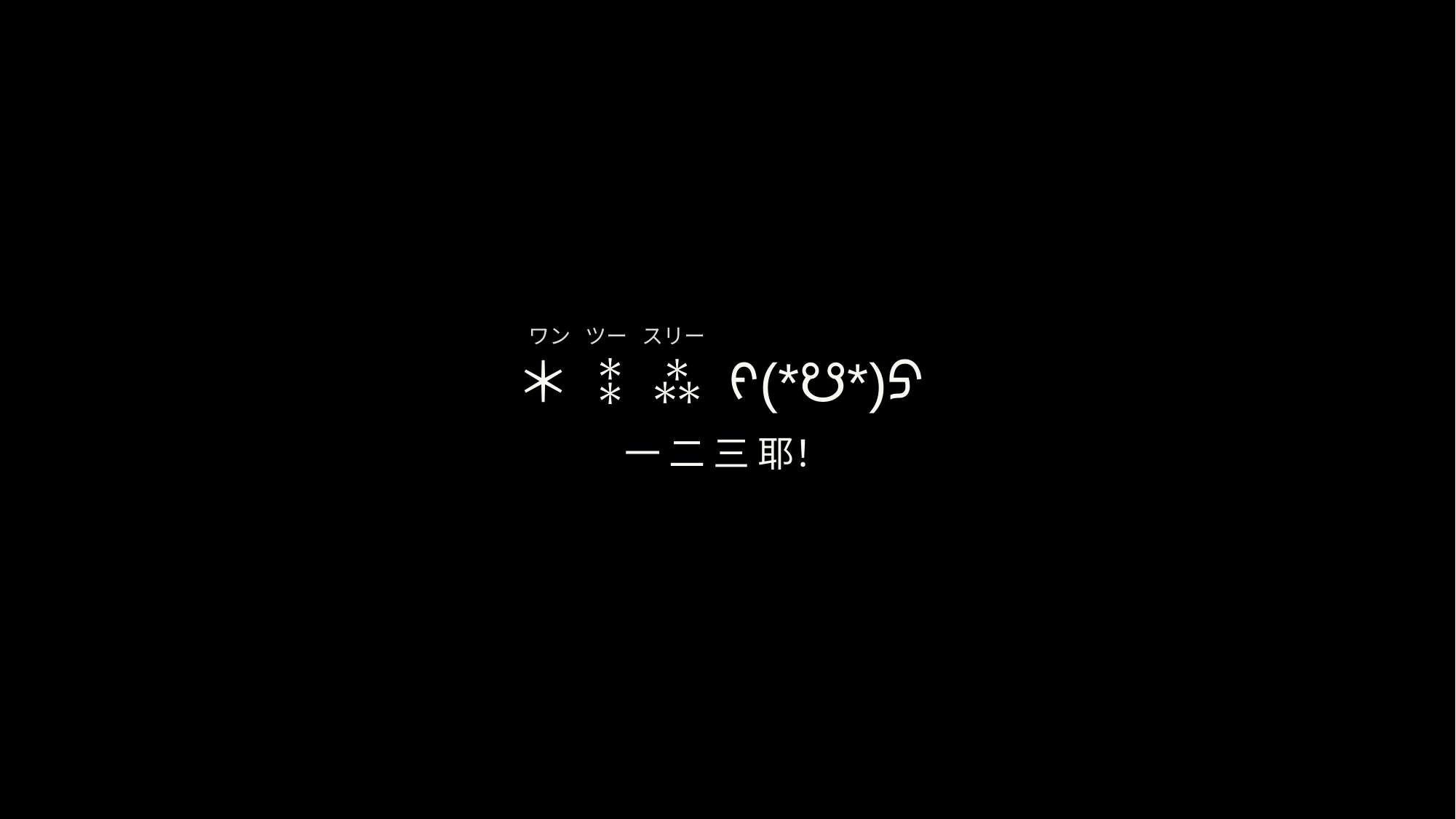

# ＊ ⁑ ⁂ ᠻ(*☋*)ᠫ
ワン   ツー   スリー
一 二 三 耶！